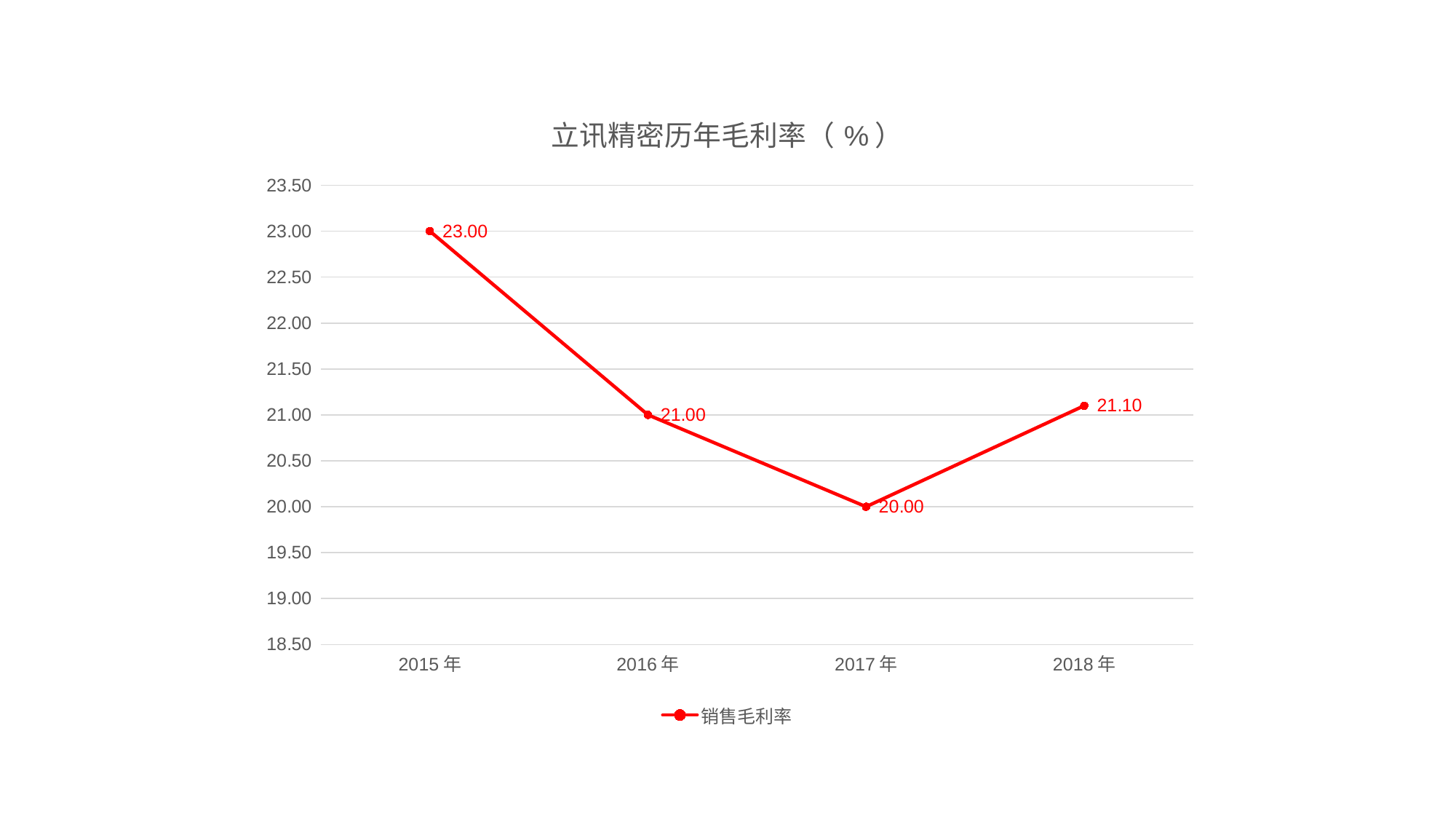

### Chart: 立讯精密历年毛利率（%）

| Category | 销售毛利率 |
|---|---|
| 2015年 | 23.0 |
| 2016年 | 21.0 |
| 2017年 | 20.0 |
| 2018年 | 21.1 |